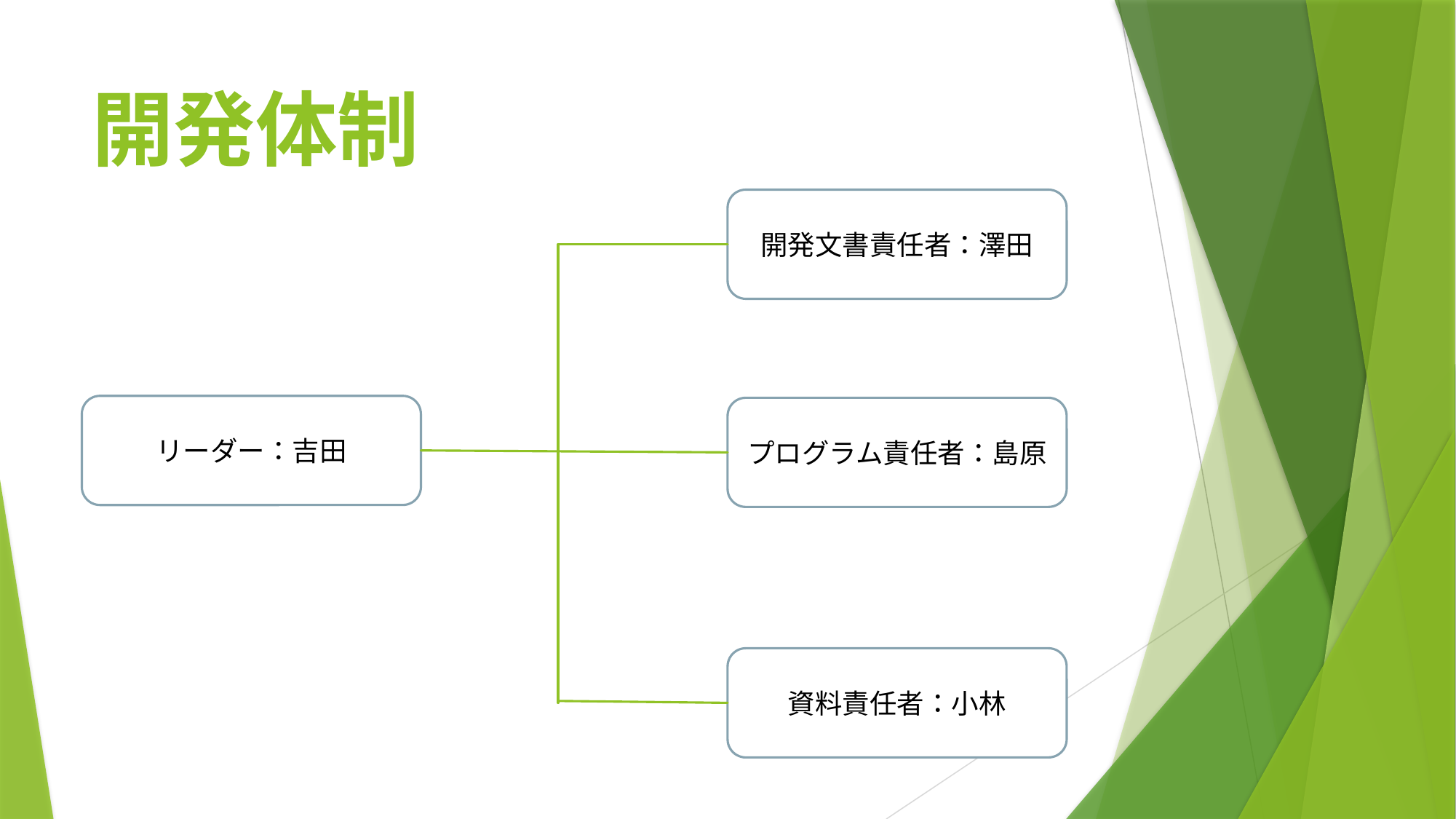

# 開発体制
開発文書責任者：澤田
リーダー：吉田
プログラム責任者：島原
資料責任者：小林